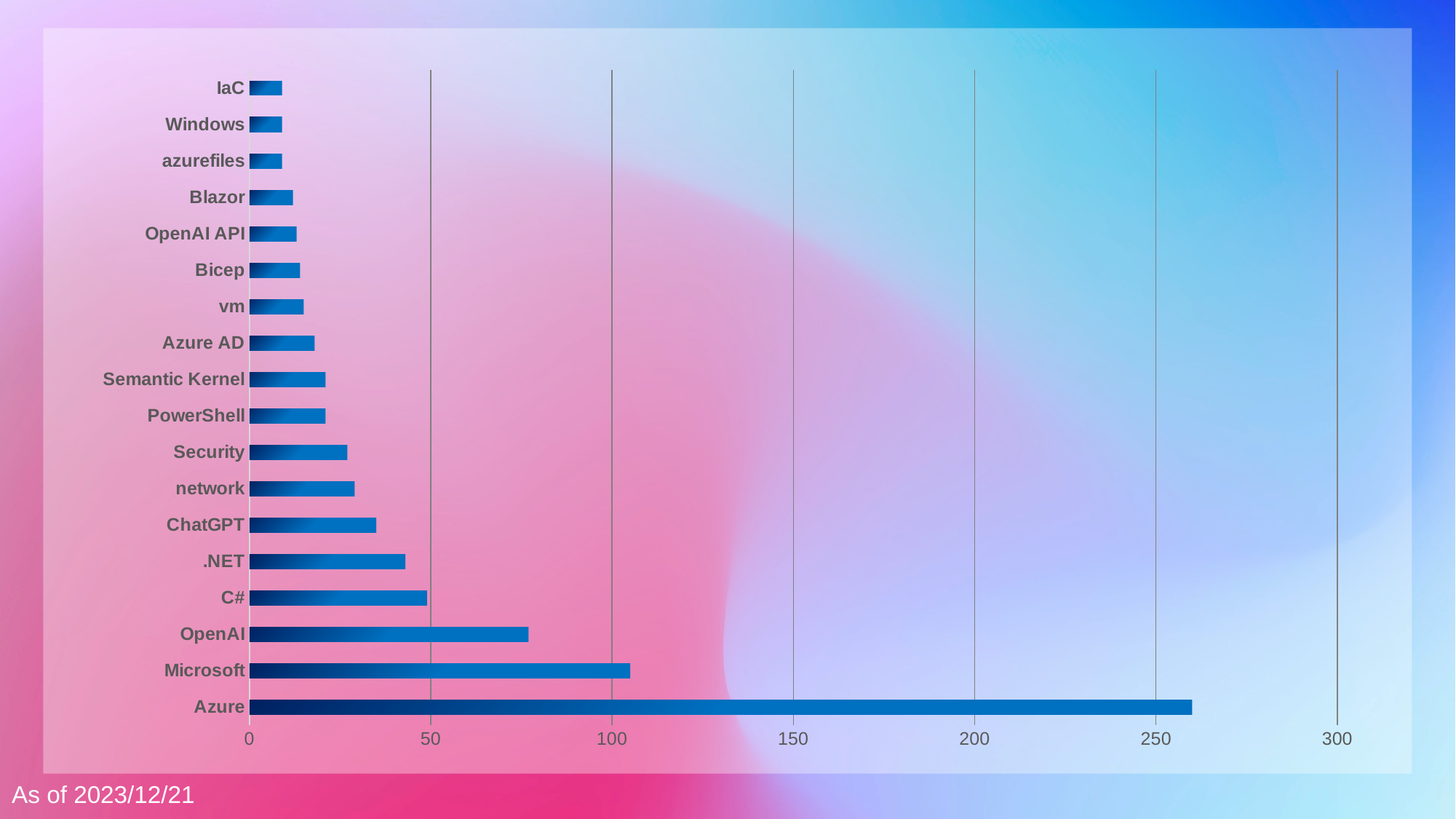

### Chart

| Category | 系列 1 |
|---|---|
| Azure | 260.0 |
| Microsoft | 105.0 |
| OpenAI | 77.0 |
| C# | 49.0 |
| .NET | 43.0 |
| ChatGPT | 35.0 |
| network | 29.0 |
| Security | 27.0 |
| PowerShell | 21.0 |
| Semantic Kernel | 21.0 |
| Azure AD | 18.0 |
| vm | 15.0 |
| Bicep | 14.0 |
| OpenAI API | 13.0 |
| Blazor | 12.0 |
| azurefiles | 9.0 |
| Windows | 9.0 |
| IaC | 9.0 |
As of 2023/12/21